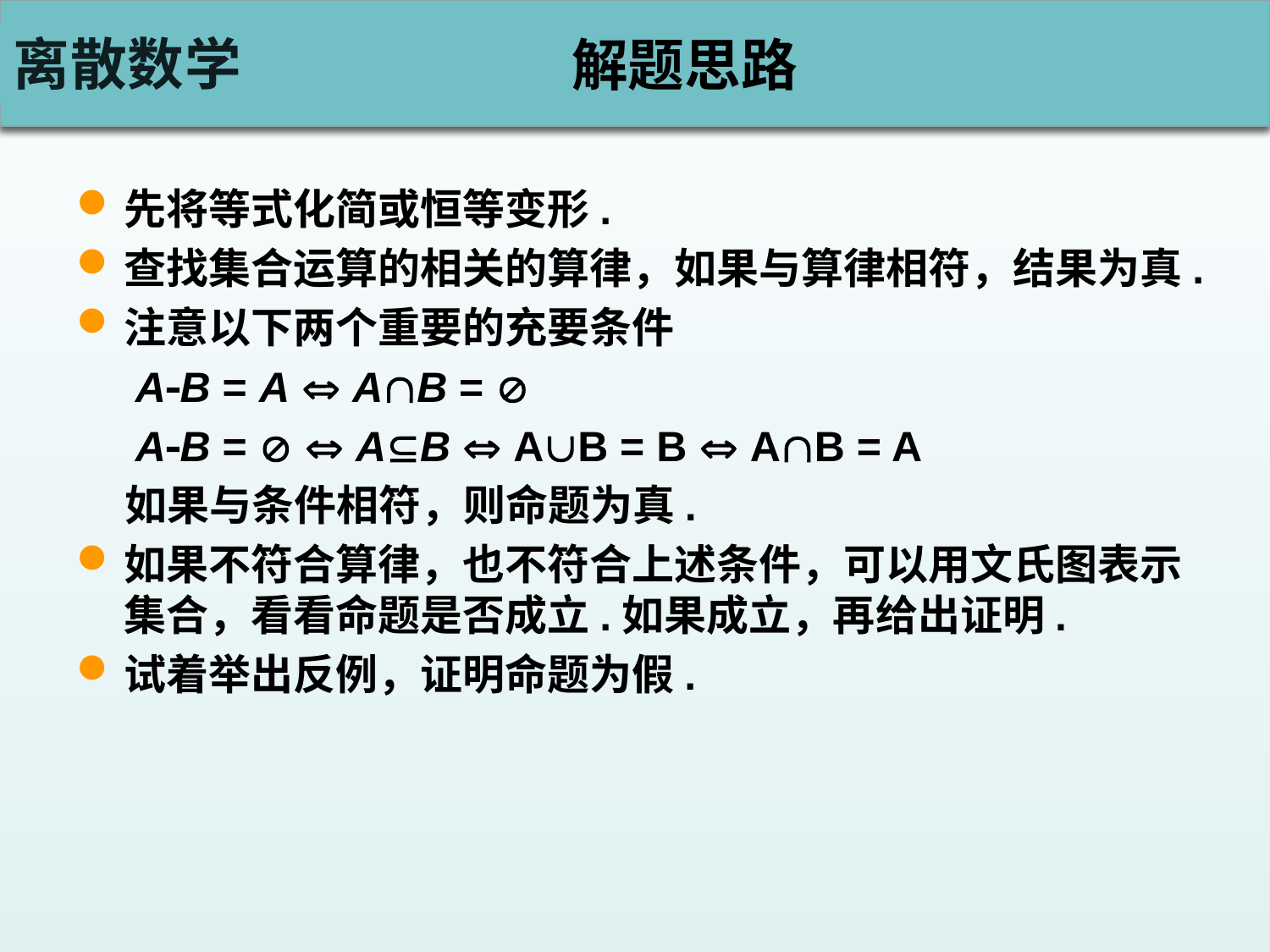

# 解题思路
先将等式化简或恒等变形.
查找集合运算的相关的算律，如果与算律相符，结果为真.
注意以下两个重要的充要条件
     A−B = A ⇔ A∩B = ∅
     A−B = ∅ ⇔ A⊆B ⇔ A∪B = B ⇔ A∩B = A
    如果与条件相符，则命题为真.
如果不符合算律，也不符合上述条件，可以用文氏图表示集合，看看命题是否成立.如果成立，再给出证明.
试着举出反例，证明命题为假.